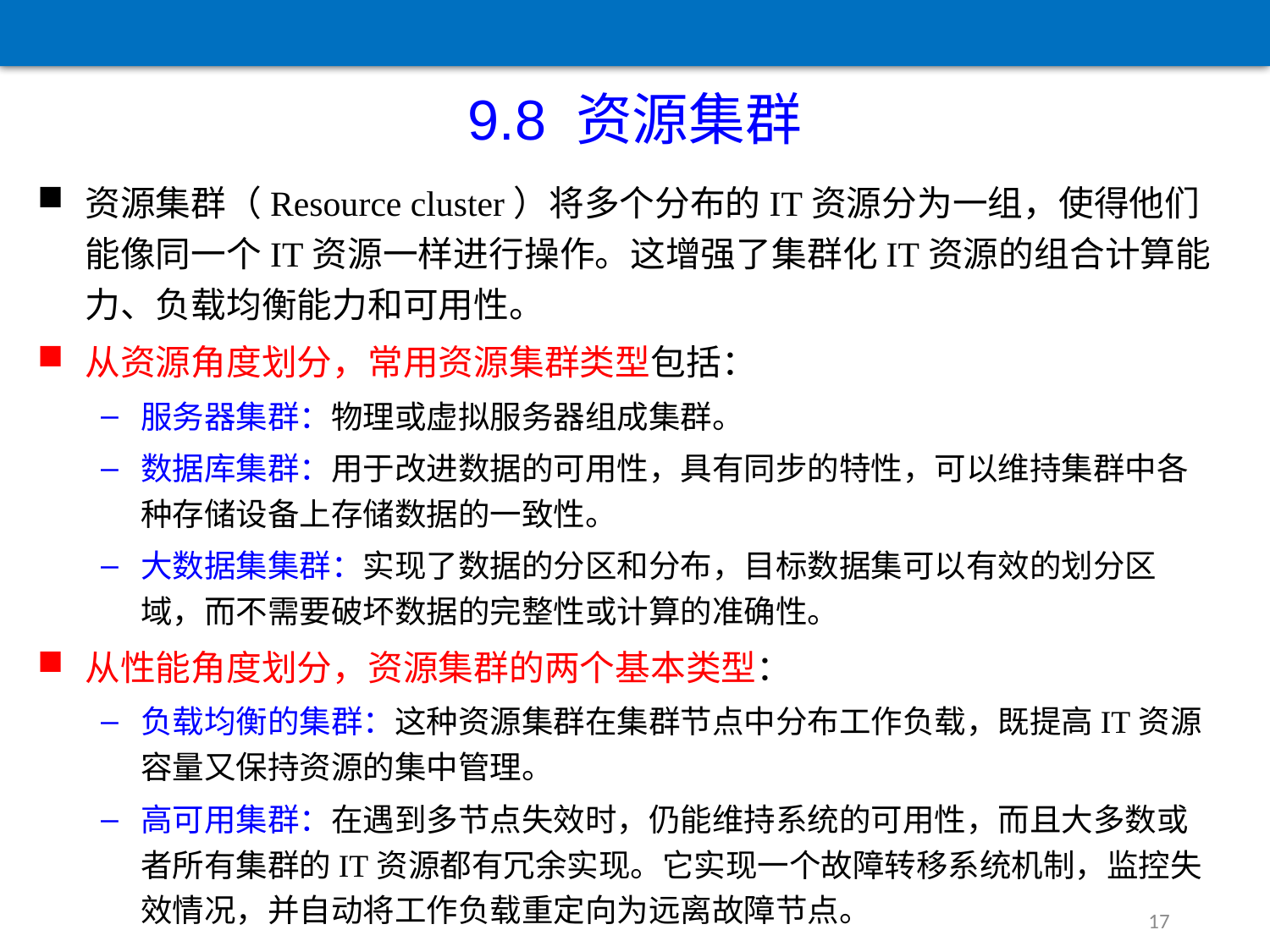

9.8 资源集群
资源集群（Resource cluster）将多个分布的IT资源分为一组，使得他们能像同一个IT资源一样进行操作。这增强了集群化IT资源的组合计算能力、负载均衡能力和可用性。
从资源角度划分，常用资源集群类型包括：
服务器集群：物理或虚拟服务器组成集群。
数据库集群：用于改进数据的可用性，具有同步的特性，可以维持集群中各种存储设备上存储数据的一致性。
大数据集集群：实现了数据的分区和分布，目标数据集可以有效的划分区域，而不需要破坏数据的完整性或计算的准确性。
从性能角度划分，资源集群的两个基本类型：
负载均衡的集群：这种资源集群在集群节点中分布工作负载，既提高IT资源容量又保持资源的集中管理。
高可用集群：在遇到多节点失效时，仍能维持系统的可用性，而且大多数或者所有集群的IT资源都有冗余实现。它实现一个故障转移系统机制，监控失效情况，并自动将工作负载重定向为远离故障节点。
17